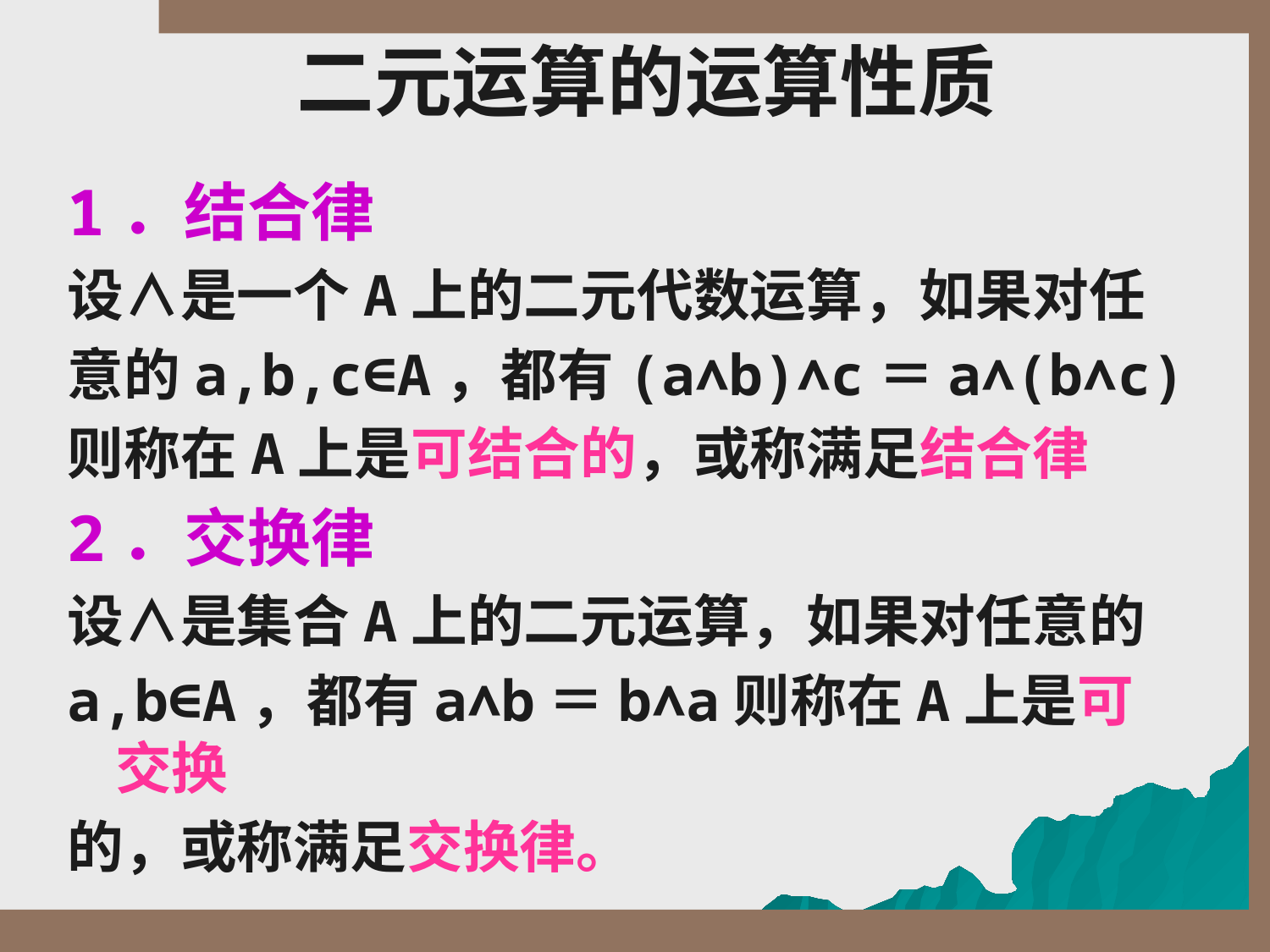

# 二元运算的运算性质
1．结合律
设∧是一个A上的二元代数运算，如果对任
意的a,b,c∈A，都有(a∧b)∧c＝a∧(b∧c)
则称在A上是可结合的，或称满足结合律。
2．交换律
设∧是集合A上的二元运算，如果对任意的
a,b∈A，都有a∧b＝b∧a则称在A上是可交换
的，或称满足交换律。
7